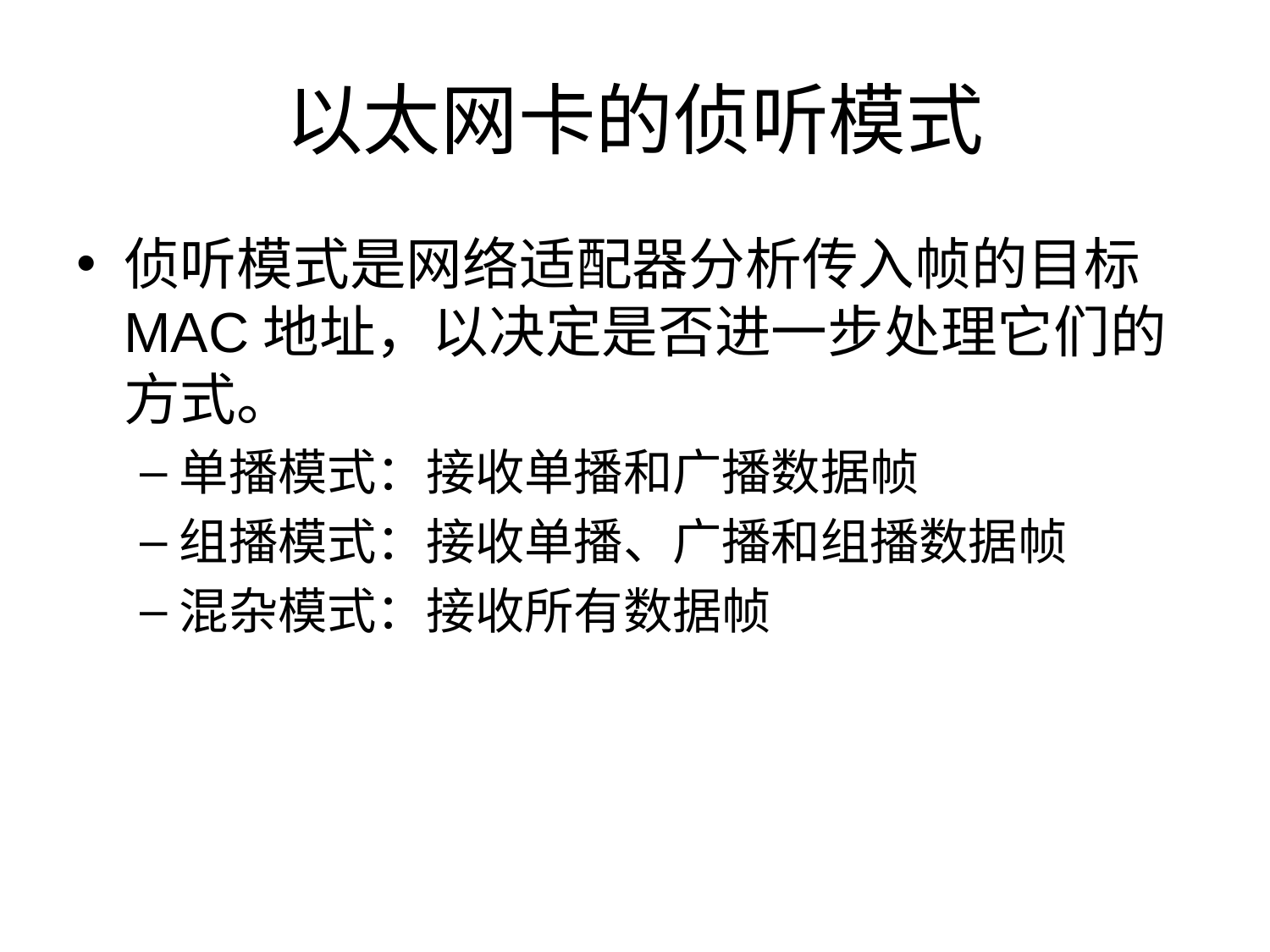

# 以太网卡的侦听模式
侦听模式是网络适配器分析传入帧的目标MAC地址，以决定是否进一步处理它们的方式。
单播模式：接收单播和广播数据帧
组播模式：接收单播、广播和组播数据帧
混杂模式：接收所有数据帧